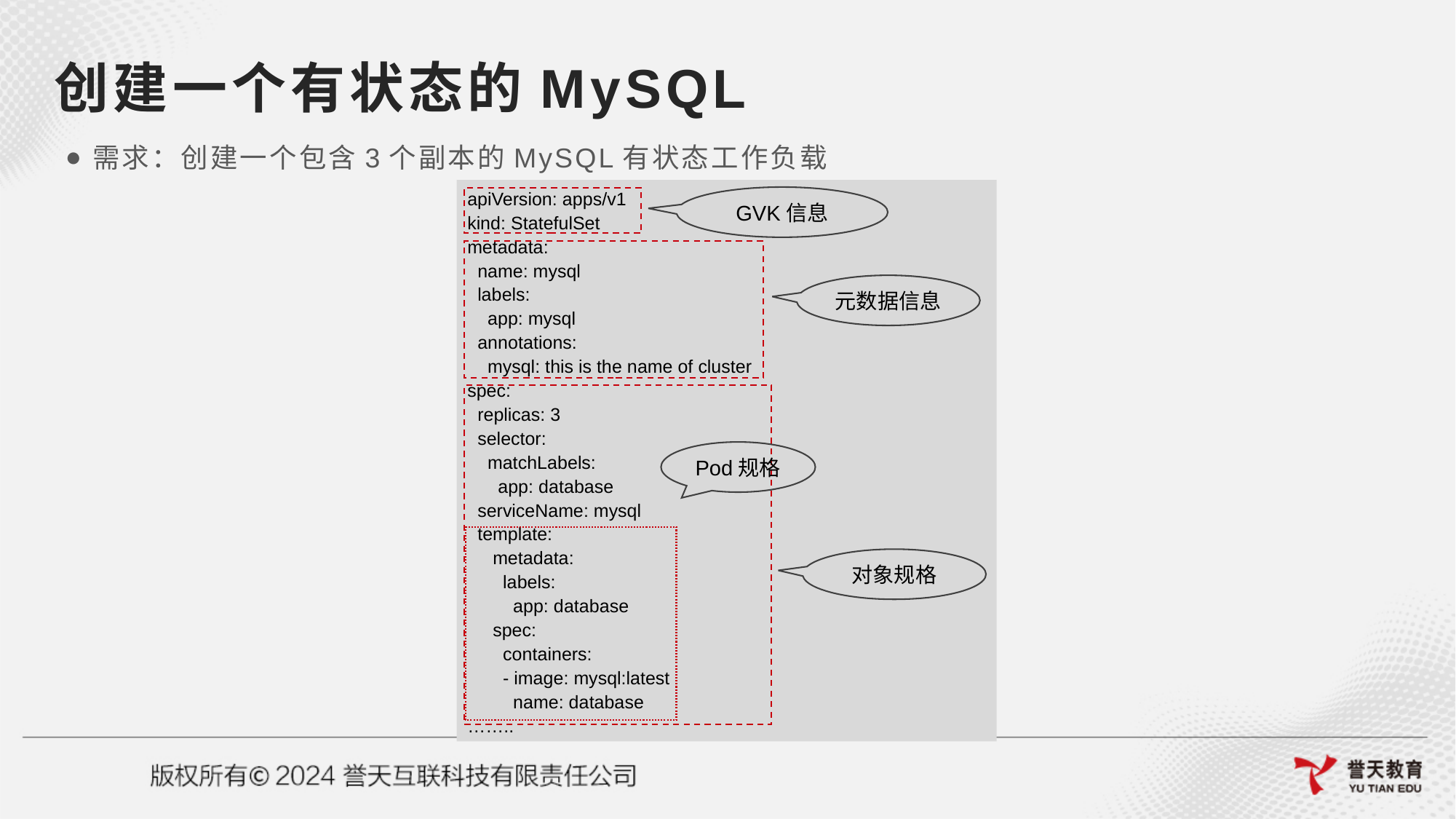

# 创建一个有状态的MySQL
需求：创建一个包含3个副本的MySQL有状态工作负载
apiVersion: apps/v1
kind: StatefulSet
metadata:
  name: mysql
  labels:
    app: mysql
  annotations:
    mysql: this is the name of cluster
spec:
  replicas: 3
  selector:
    matchLabels:
      app: database
  serviceName: mysql
  template:
     metadata:
       labels:
         app: database
     spec:
       containers:
       - image: mysql:latest
         name: database
……..
GVK信息

元数据信息

Pod规格

对象规格